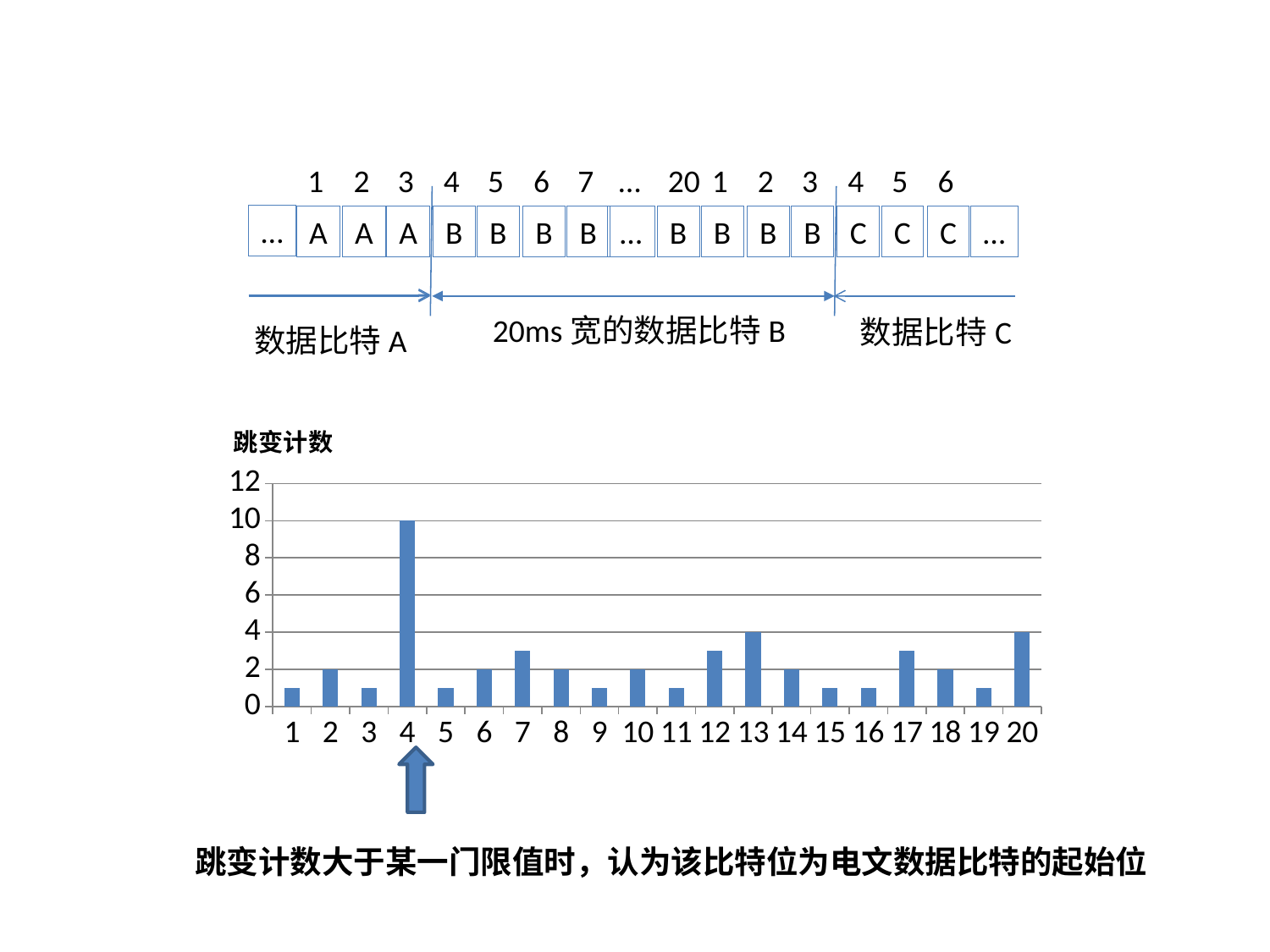

1
2
3
4
5
6
7
…
20
1
2
3
4
5
6
…
A
A
A
B
B
B
B
…
B
B
B
B
C
C
C
…
20ms宽的数据比特B
数据比特C
数据比特A

### Chart: 跳变计数

| Category | 列2 |
|---|---|
| 1 | 1.0 |
| 2 | 2.0 |
| 3 | 1.0 |
| 4 | 10.0 |
| 5 | 1.0 |
| 6 | 2.0 |
| 7 | 3.0 |
| 8 | 2.0 |
| 9 | 1.0 |
| 10 | 2.0 |
| 11 | 1.0 |
| 12 | 3.0 |
| 13 | 4.0 |
| 14 | 2.0 |
| 15 | 1.0 |
| 16 | 1.0 |
| 17 | 3.0 |
| 18 | 2.0 |
| 19 | 1.0 |
| 20 | 4.0 |
跳变计数大于某一门限值时，认为该比特位为电文数据比特的起始位